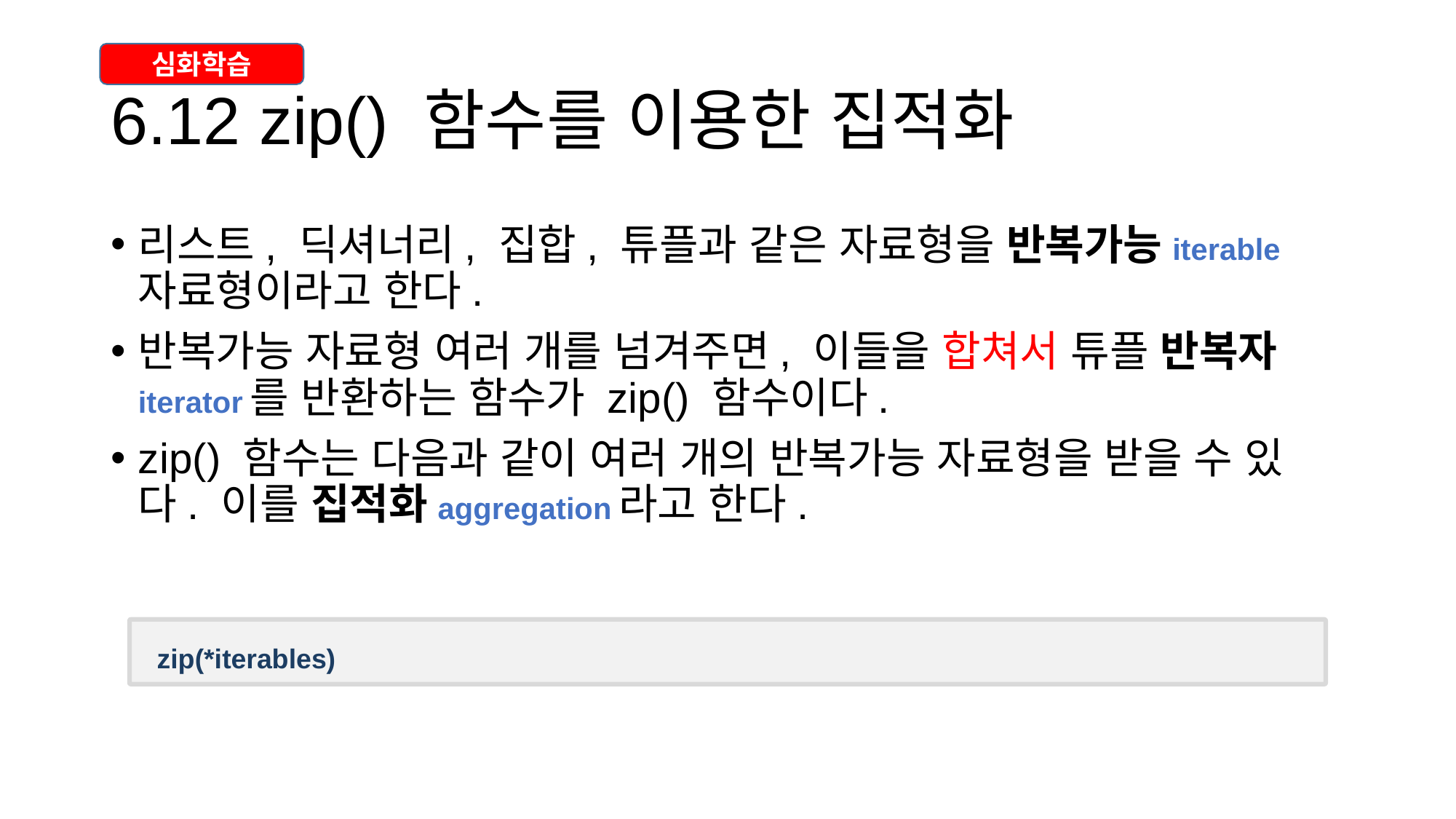

# 6.12 zip() 함수를 이용한 집적화
심화학습
리스트, 딕셔너리, 집합, 튜플과 같은 자료형을 반복가능iterable 자료형이라고 한다.
반복가능 자료형 여러 개를 넘겨주면, 이들을 합쳐서 튜플 반복자iterator를 반환하는 함수가 zip() 함수이다.
zip() 함수는 다음과 같이 여러 개의 반복가능 자료형을 받을 수 있다. 이를 집적화aggregation라고 한다.

zip(*iterables)